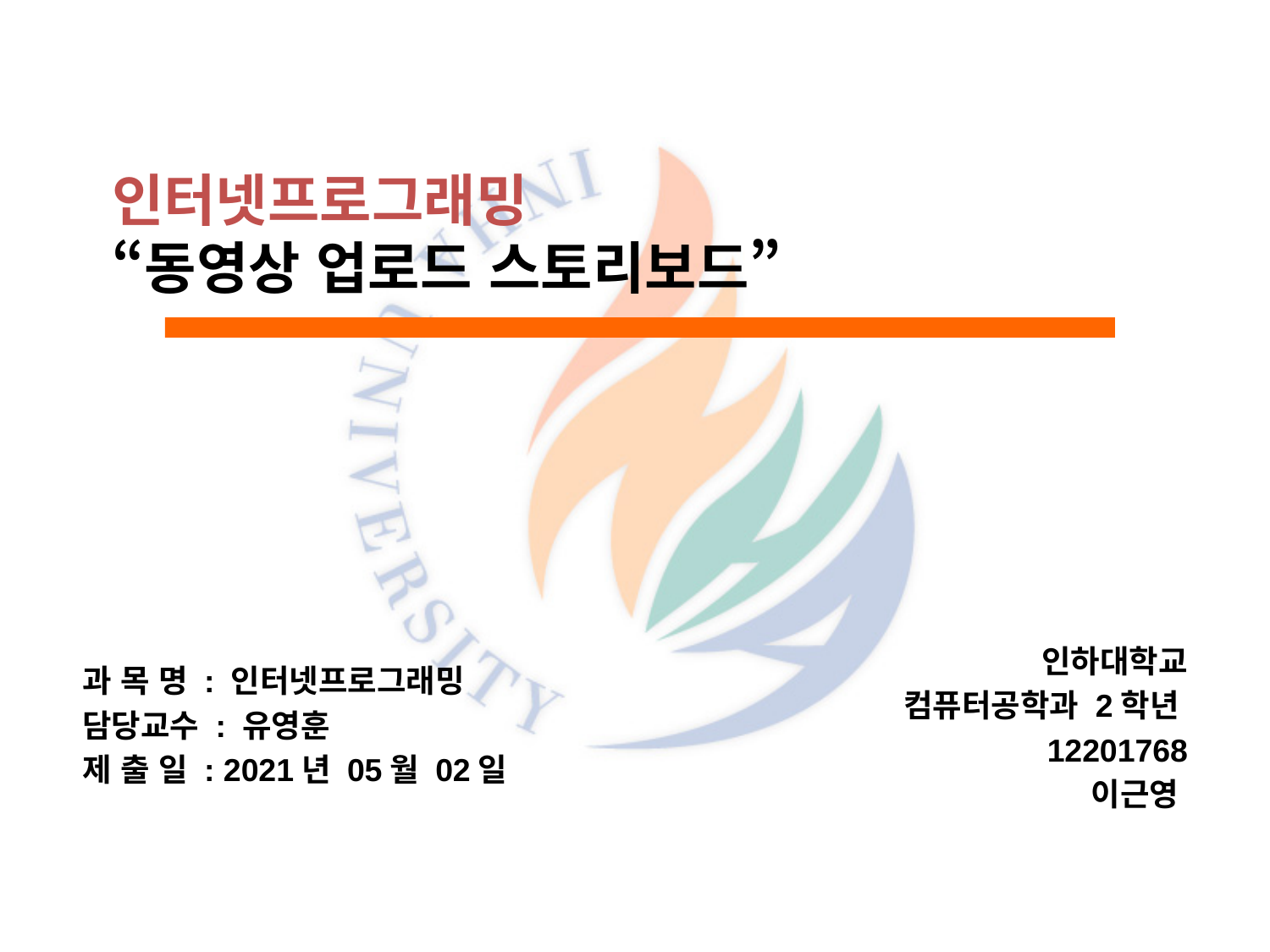

# 인터넷프로그래밍 “동영상 업로드 스토리보드”
인하대학교
컴퓨터공학과 2학년
12201768
이근영
과 목 명 : 인터넷프로그래밍
담당교수 : 유영훈
제 출 일 : 2021년 05월 02일